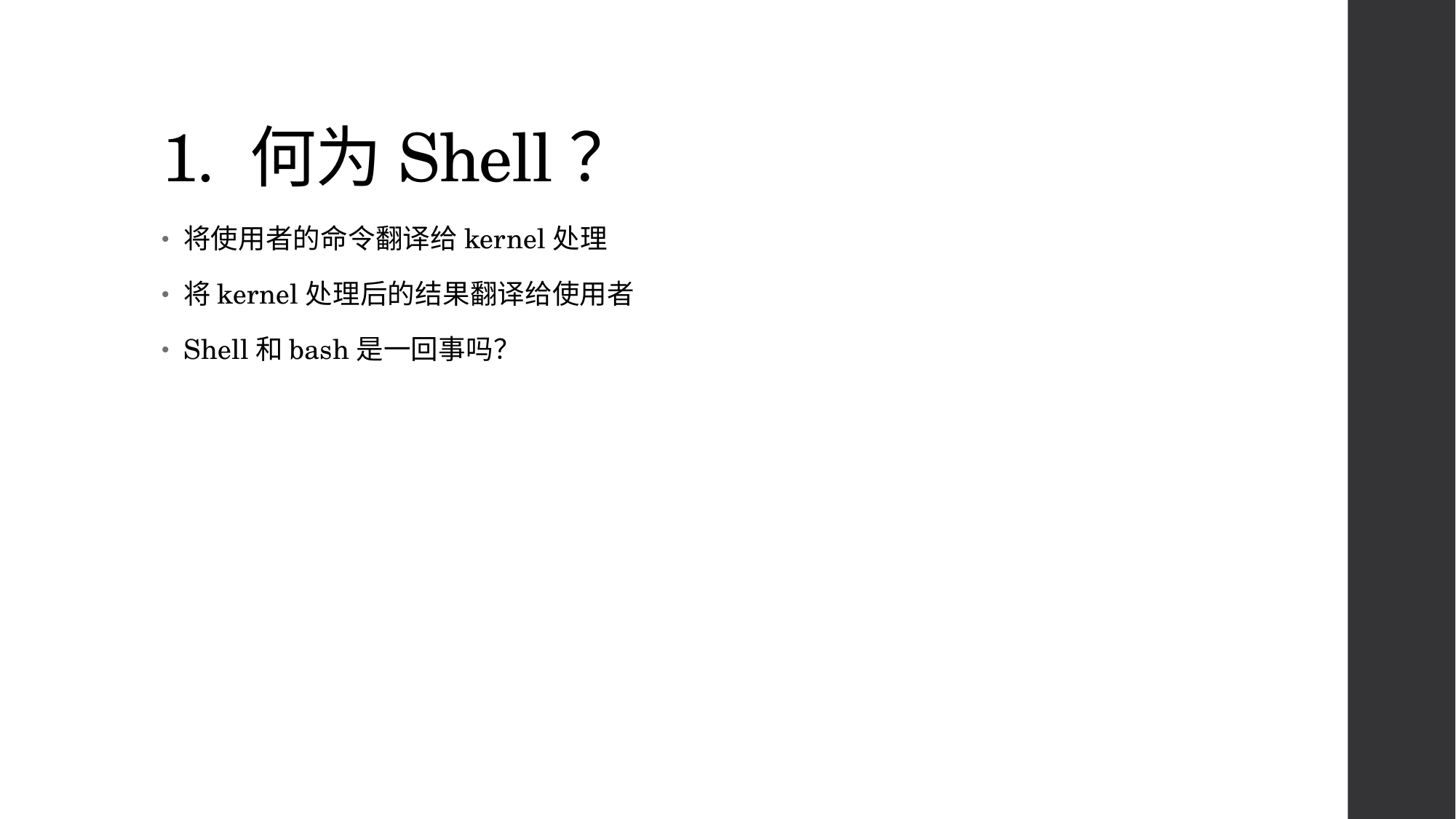

# 1. 何为Shell？
将使用者的命令翻译给kernel处理
将kernel处理后的结果翻译给使用者
Shell和bash是一回事吗？